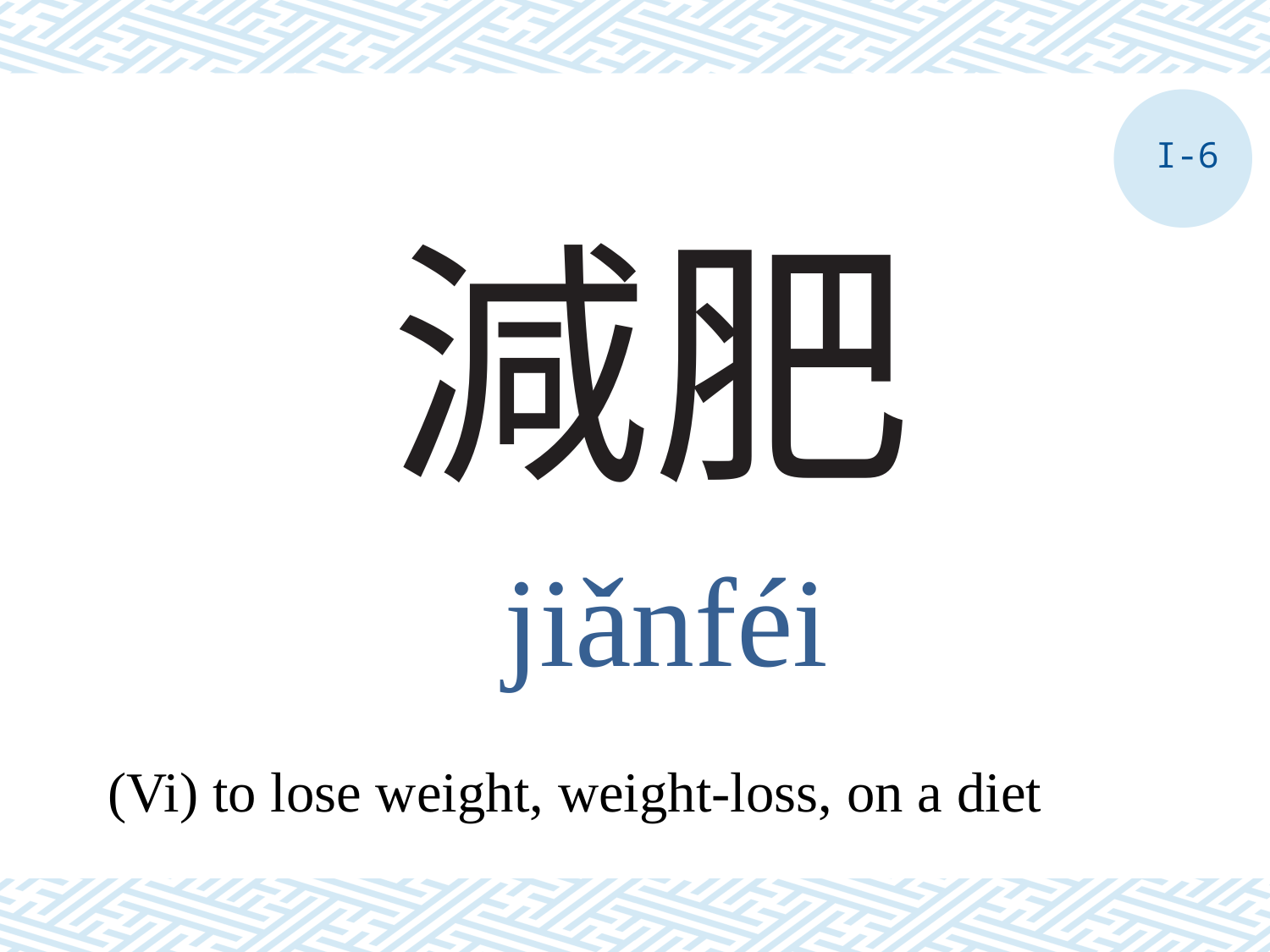

I-6

# 減肥
jiǎnféi
(Vi) to lose weight, weight-loss, on a diet